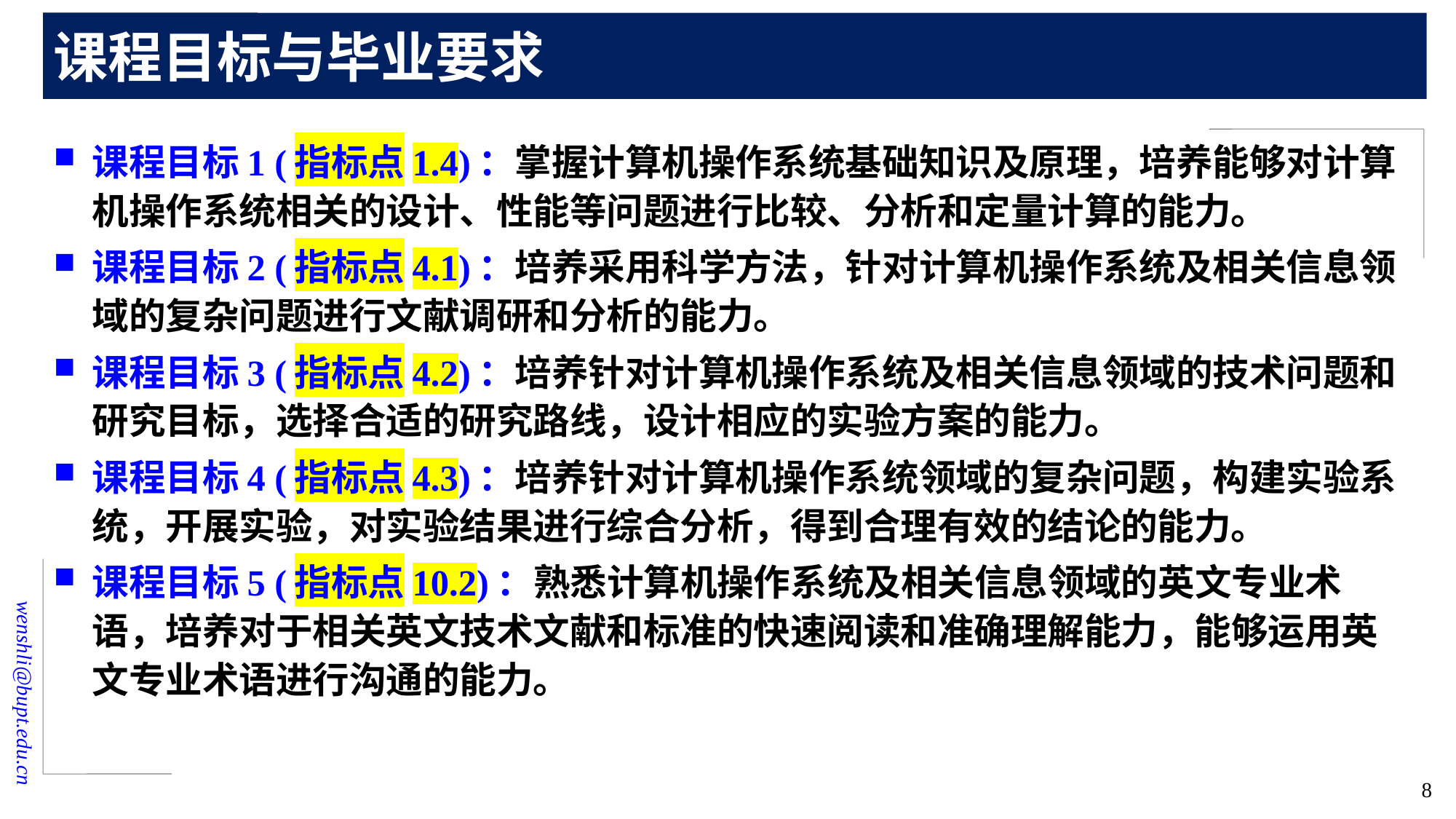

# 课程目标与毕业要求
课程目标1 (指标点1.4)：掌握计算机操作系统基础知识及原理，培养能够对计算机操作系统相关的设计、性能等问题进行比较、分析和定量计算的能力。
课程目标2 (指标点4.1)：培养采用科学方法，针对计算机操作系统及相关信息领域的复杂问题进行文献调研和分析的能力。
课程目标3 (指标点4.2)：培养针对计算机操作系统及相关信息领域的技术问题和研究目标，选择合适的研究路线，设计相应的实验方案的能力。
课程目标4 (指标点4.3)：培养针对计算机操作系统领域的复杂问题，构建实验系统，开展实验，对实验结果进行综合分析，得到合理有效的结论的能力。
课程目标5 (指标点10.2)：熟悉计算机操作系统及相关信息领域的英文专业术语，培养对于相关英文技术文献和标准的快速阅读和准确理解能力，能够运用英文专业术语进行沟通的能力。
8